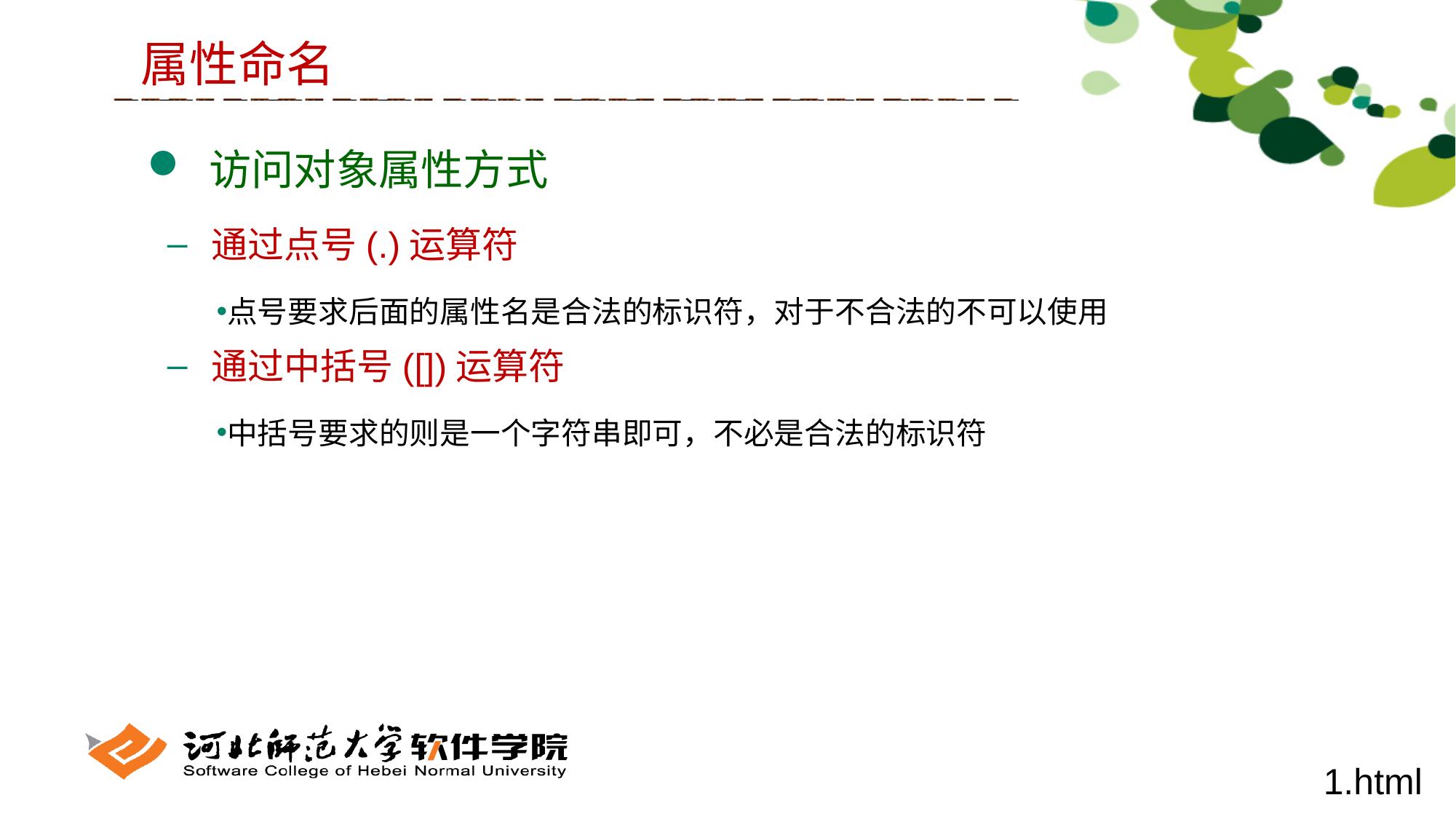

属性命名
 访问对象属性方式
 通过点号(.)运算符
点号要求后面的属性名是合法的标识符，对于不合法的不可以使用
 通过中括号([])运算符
中括号要求的则是一个字符串即可，不必是合法的标识符

1.html